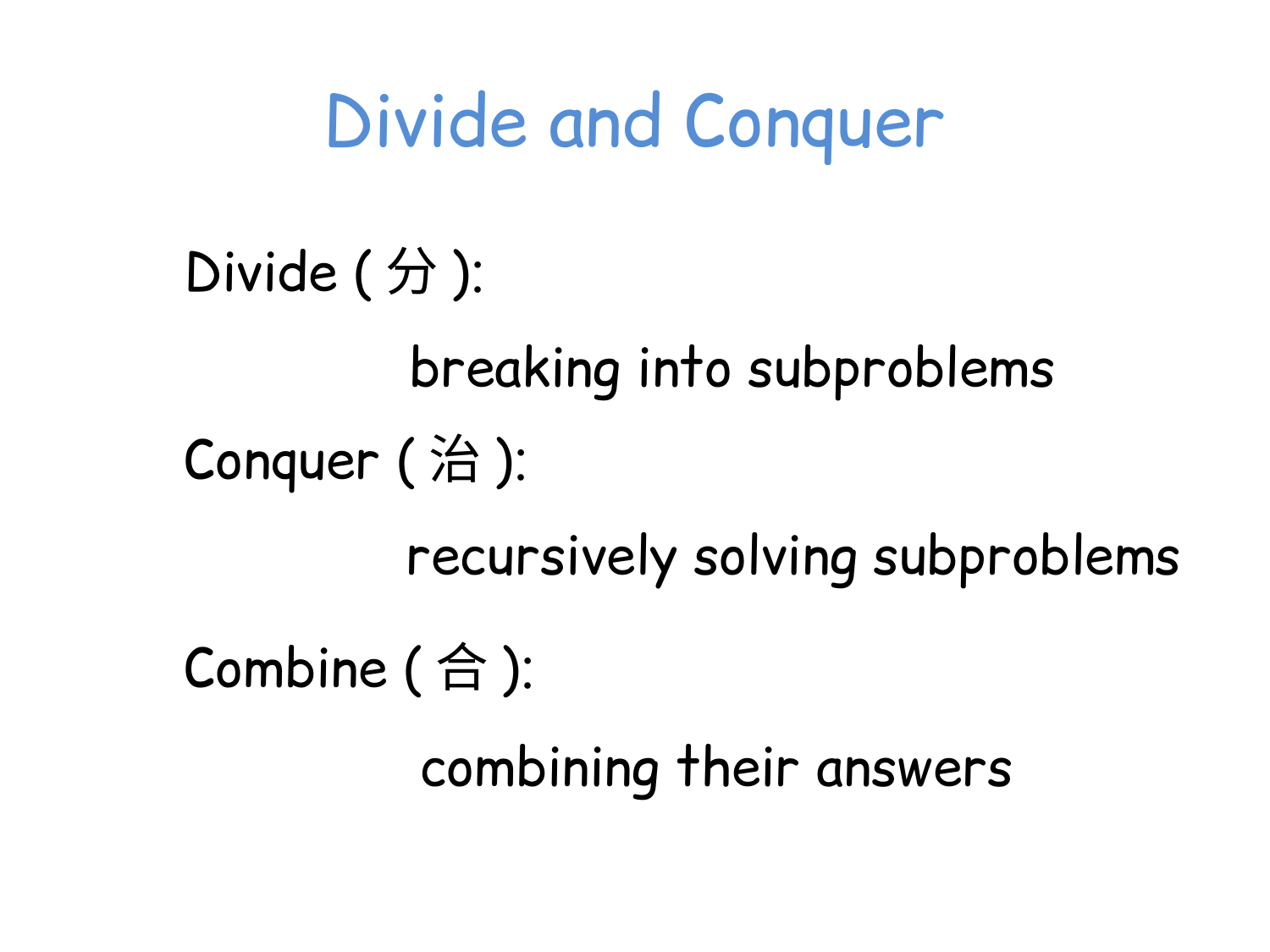

# Divide and Conquer
Divide (分):
breaking into subproblems
Conquer (治):
recursively solving subproblems
Combine (合):
combining their answers